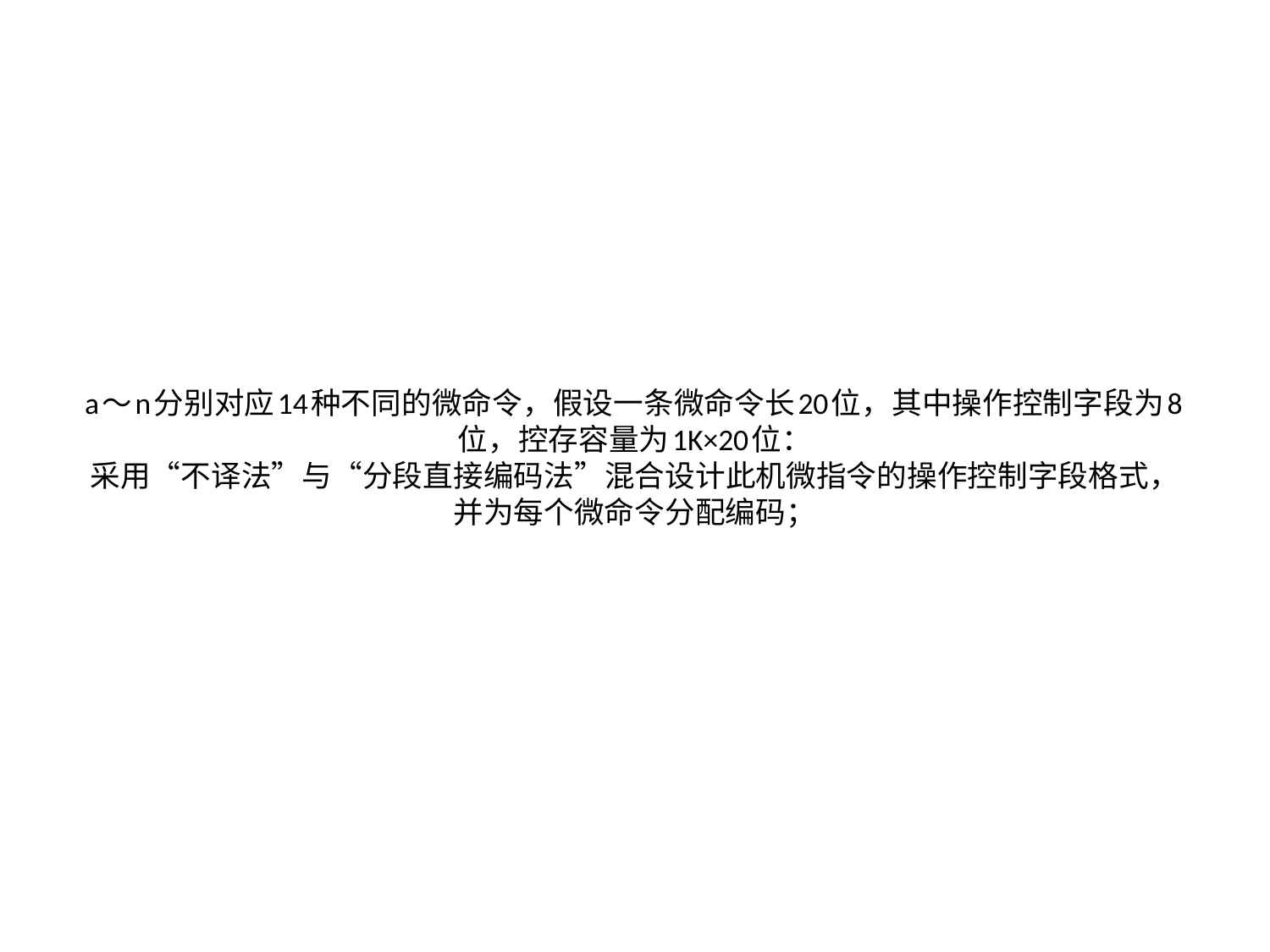

# a～n分别对应14种不同的微命令，假设一条微命令长20位，其中操作控制字段为8位，控存容量为1K×20位： 采用“不译法”与“分段直接编码法”混合设计此机微指令的操作控制字段格式，并为每个微命令分配编码；